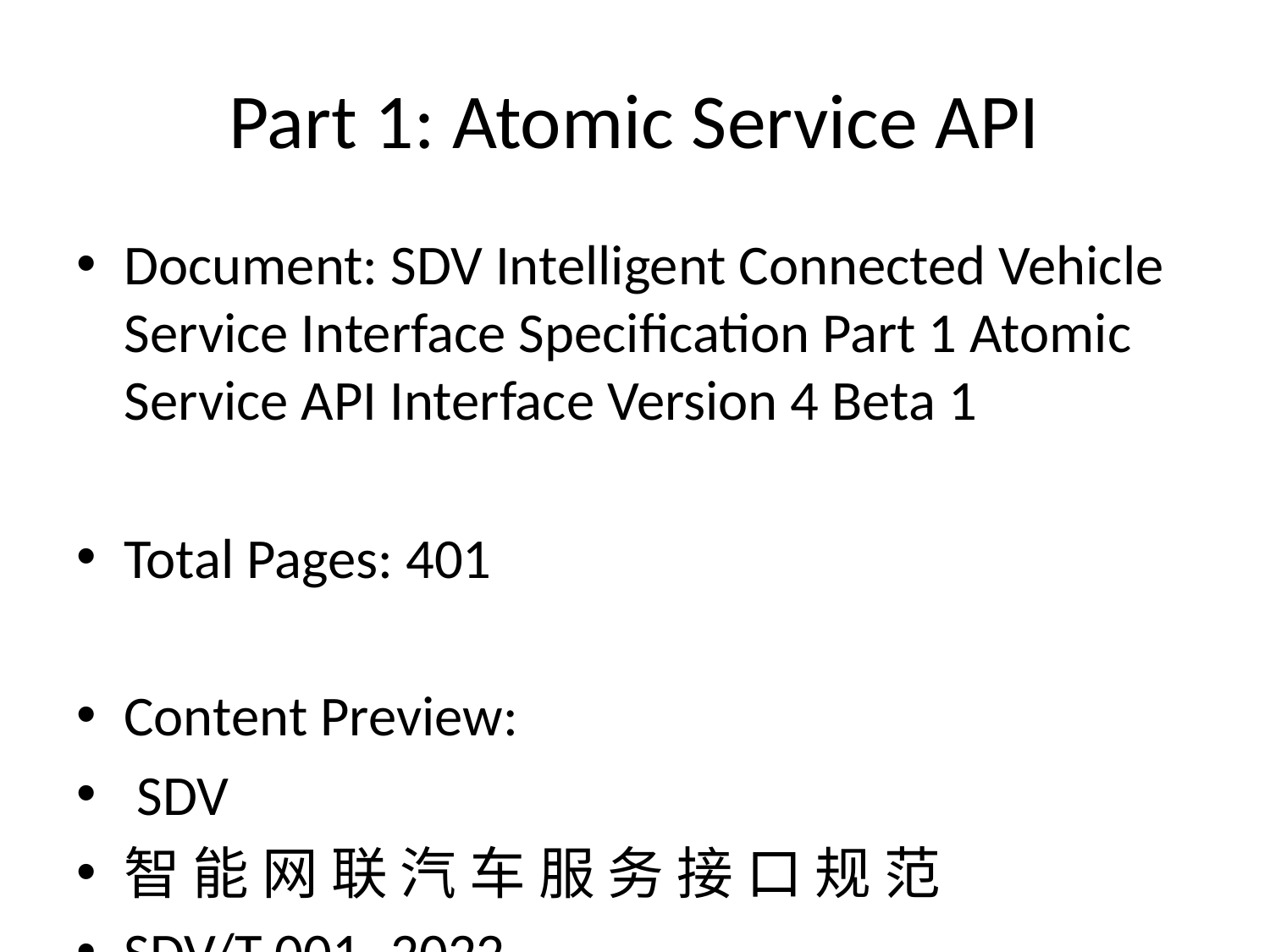

# Part 1: Atomic Service API
Document: SDV Intelligent Connected Vehicle Service Interface Specification Part 1 Atomic Service API Interface Version 4 Beta 1

Total Pages: 401

Content Preview:
 SDV
智 能 网 联 汽 车 服 务 接 口 规 范
SDV/T 001 -2022

 第一部分： 原子服务 API接口
（Version  4 Beta 1）
2022-12-28发布
中国汽车工业协会软件分会
 软件定义汽车委员会

原子服务 API接口规范  目  录

 ii
 目  录
1 前言  ................................ ................................ ................................ ................................ ................  21
2 概述  ................................ ................................ ................................ ................................ ................  23
2.